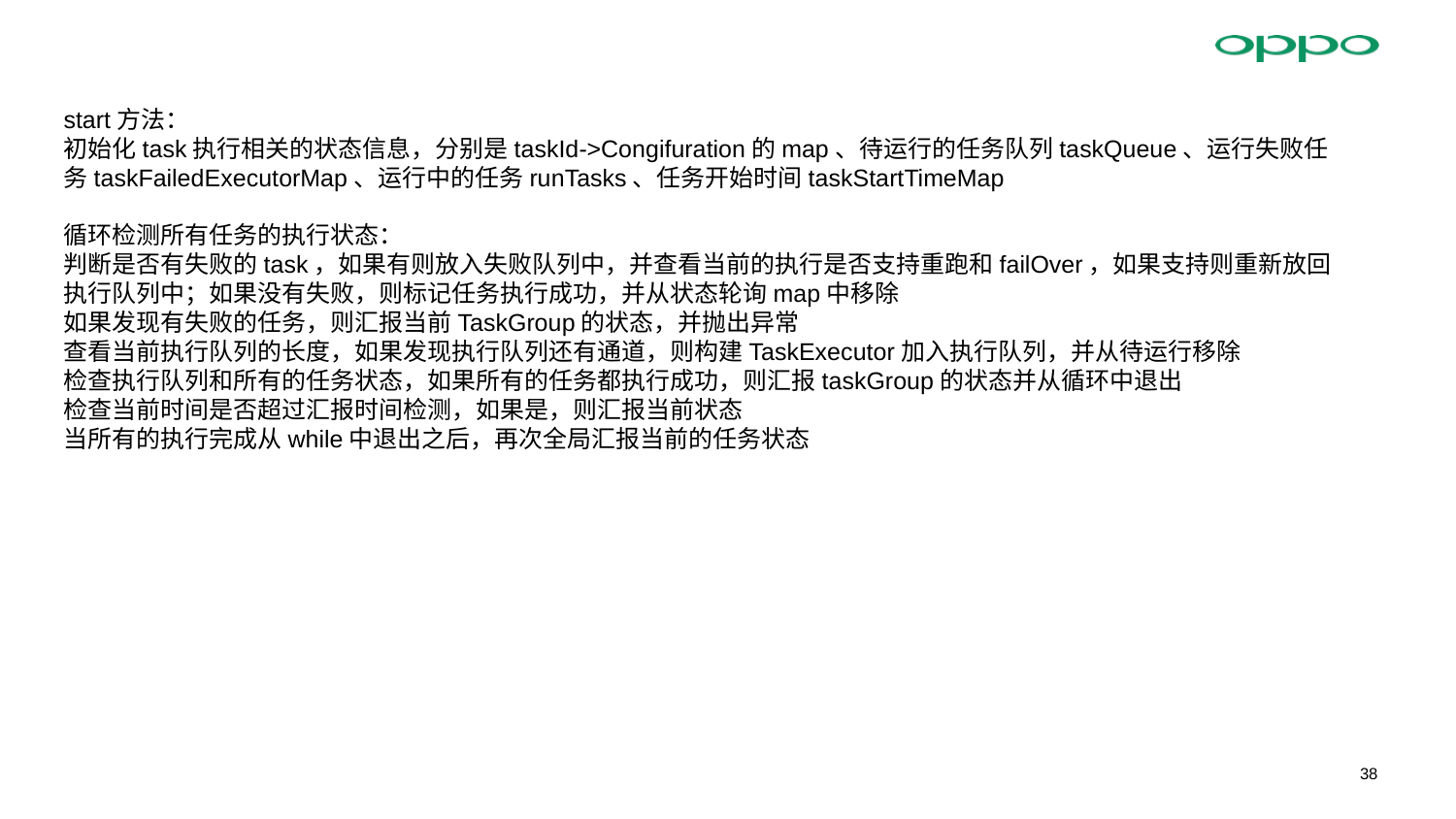

start方法：
初始化task执行相关的状态信息，分别是taskId->Congifuration的map、待运行的任务队列taskQueue、运行失败任务taskFailedExecutorMap、运行中的任务runTasks、任务开始时间taskStartTimeMap

循环检测所有任务的执行状态：
判断是否有失败的task，如果有则放入失败队列中，并查看当前的执行是否支持重跑和failOver，如果支持则重新放回执行队列中；如果没有失败，则标记任务执行成功，并从状态轮询map中移除
如果发现有失败的任务，则汇报当前TaskGroup的状态，并抛出异常
查看当前执行队列的长度，如果发现执行队列还有通道，则构建TaskExecutor加入执行队列，并从待运行移除
检查执行队列和所有的任务状态，如果所有的任务都执行成功，则汇报taskGroup的状态并从循环中退出
检查当前时间是否超过汇报时间检测，如果是，则汇报当前状态
当所有的执行完成从while中退出之后，再次全局汇报当前的任务状态